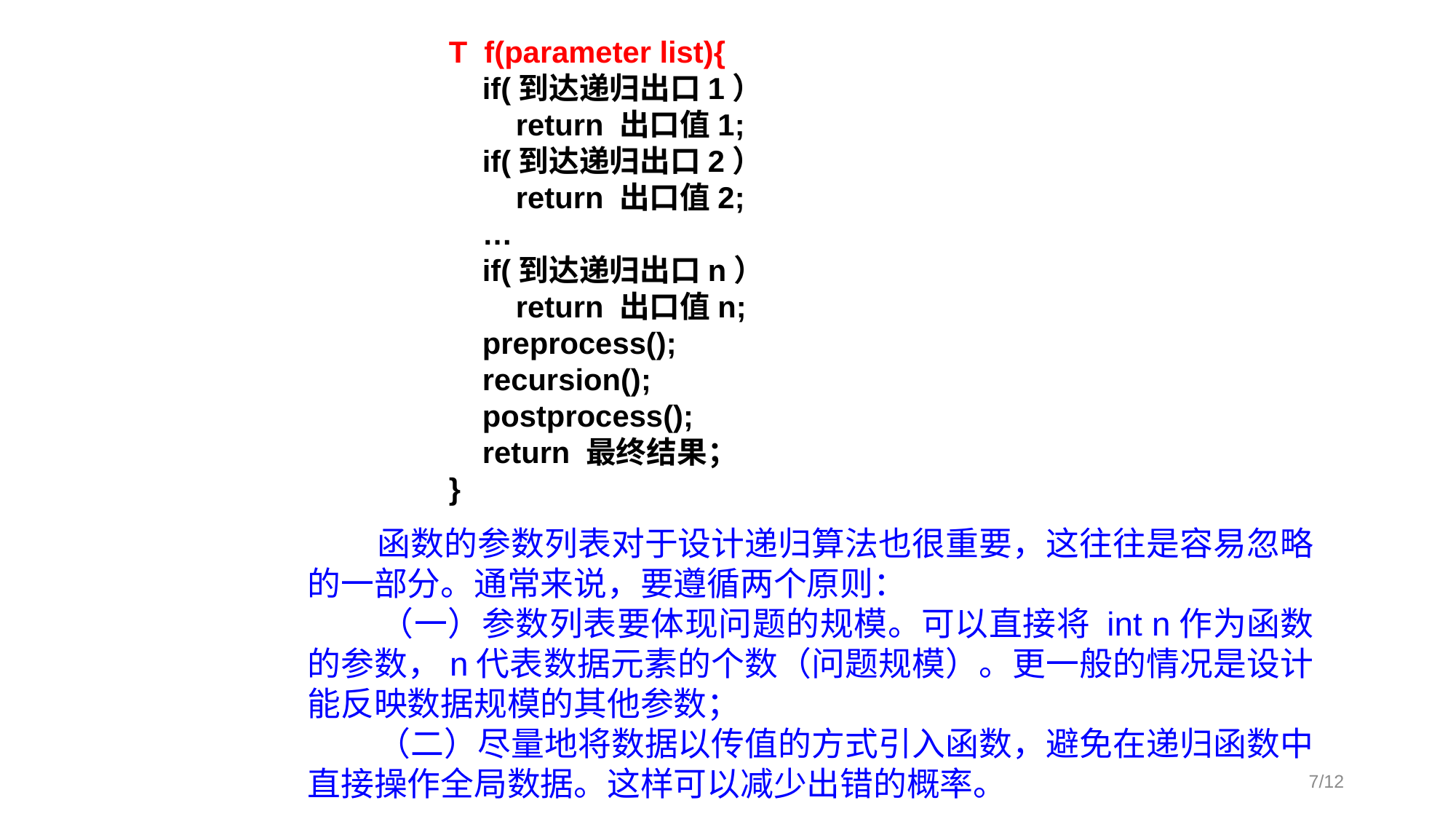

T  f(parameter list){
    if(到达递归出口1）
        return 出口值1;
    if(到达递归出口2）
        return 出口值2;
    …
    if(到达递归出口n）
        return 出口值n;
    preprocess();
    recursion();
    postprocess();
    return 最终结果；
}
        函数的参数列表对于设计递归算法也很重要，这往往是容易忽略的一部分。通常来说，要遵循两个原则：
        （一）参数列表要体现问题的规模。可以直接将 int n作为函数的参数，n代表数据元素的个数（问题规模）。更一般的情况是设计能反映数据规模的其他参数；
        （二）尽量地将数据以传值的方式引入函数，避免在递归函数中直接操作全局数据。这样可以减少出错的概率。
7/12